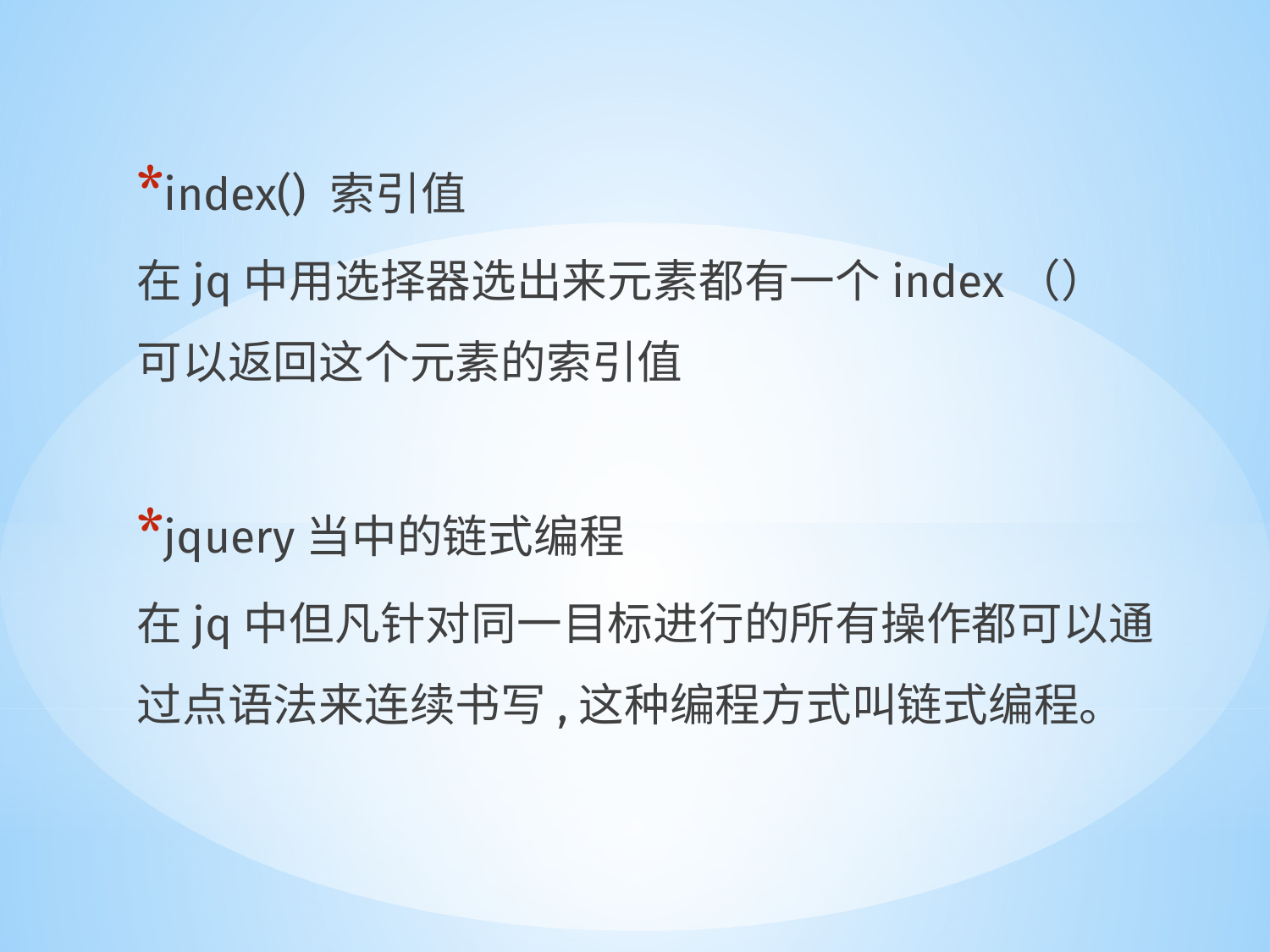

index() 索引值
	在jq中用选择器选出来元素都有一个index（） 可以返回这个元素的索引值

jquery当中的链式编程
	在jq中但凡针对同一目标进行的所有操作都可以通过点语法来连续书写,这种编程方式叫链式编程。